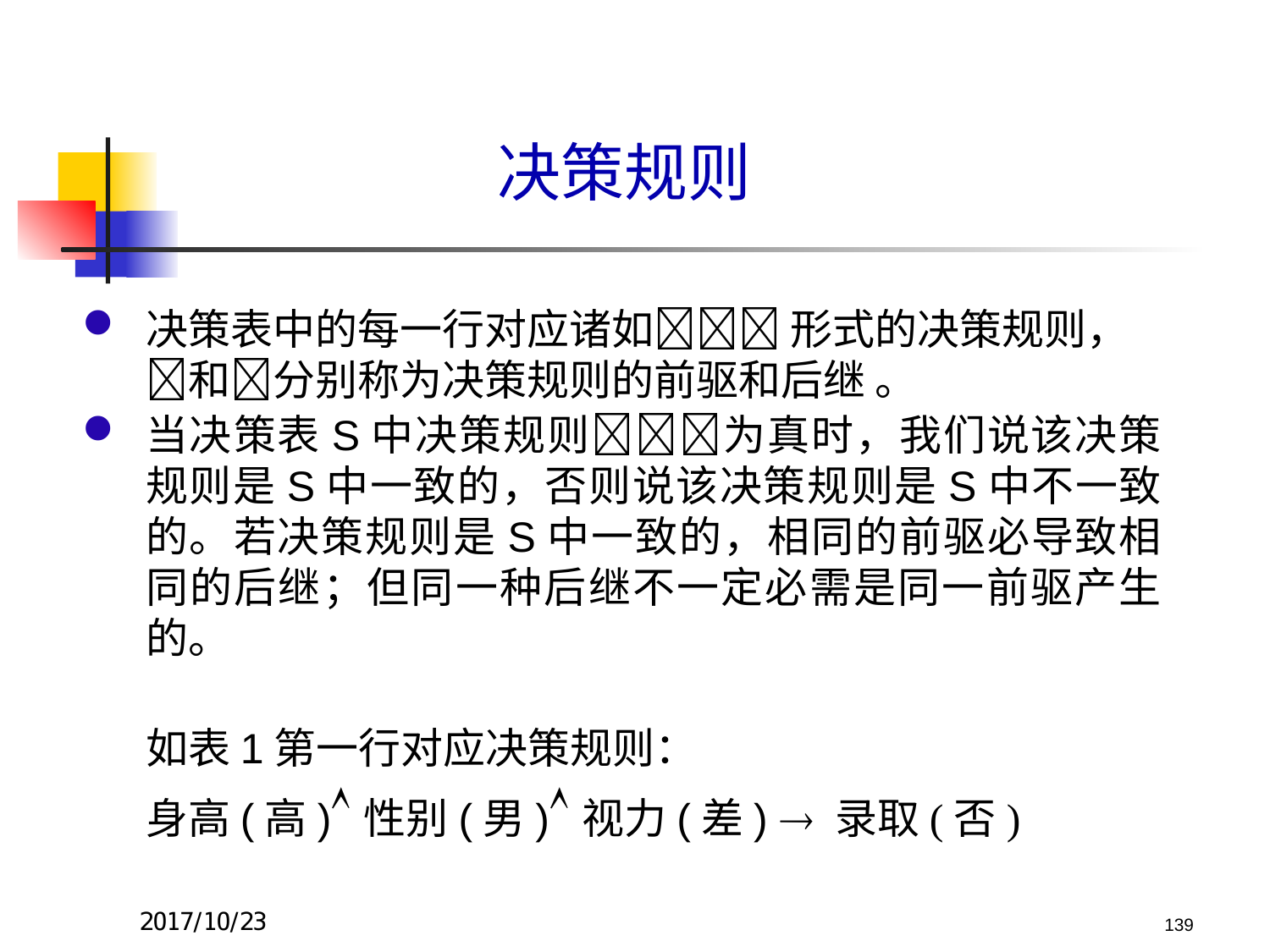

# 决策规则
决策表中的每一行对应诸如θ→Ψ 形式的决策规则，θ和Ψ分别称为决策规则的前驱和后继 。
当决策表S中决策规则θ→Ψ为真时，我们说该决策规则是S中一致的，否则说该决策规则是S中不一致的。若决策规则是S中一致的，相同的前驱必导致相同的后继；但同一种后继不一定必需是同一前驱产生的。

	如表1第一行对应决策规则：
 	身高(高)∧性别(男)∧视力(差) → 录取(否)

2017/10/23
139